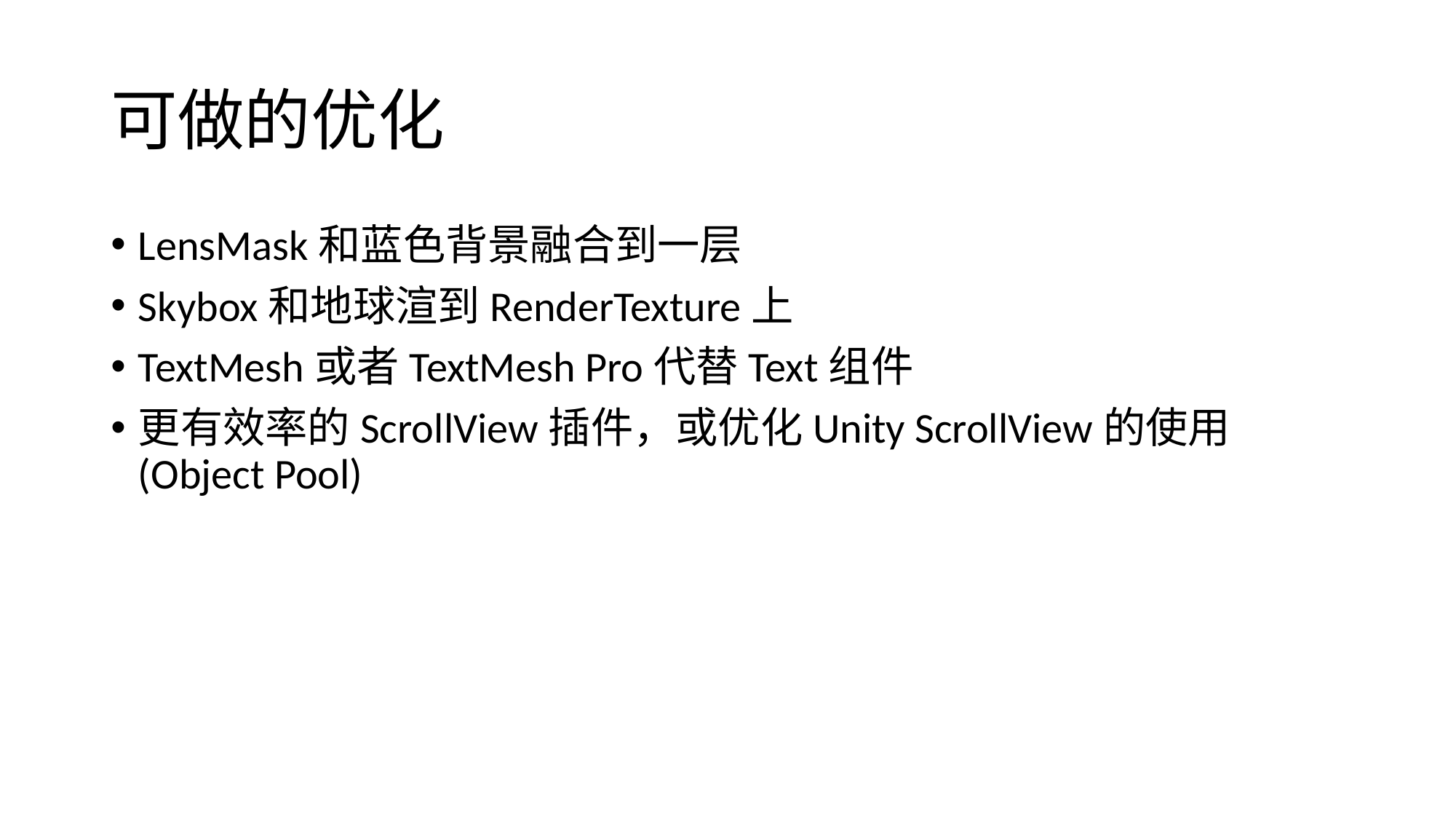

# 可做的优化
LensMask和蓝色背景融合到一层
Skybox和地球渲到RenderTexture上
TextMesh或者TextMesh Pro代替Text组件
更有效率的ScrollView插件，或优化Unity ScrollView的使用 (Object Pool)